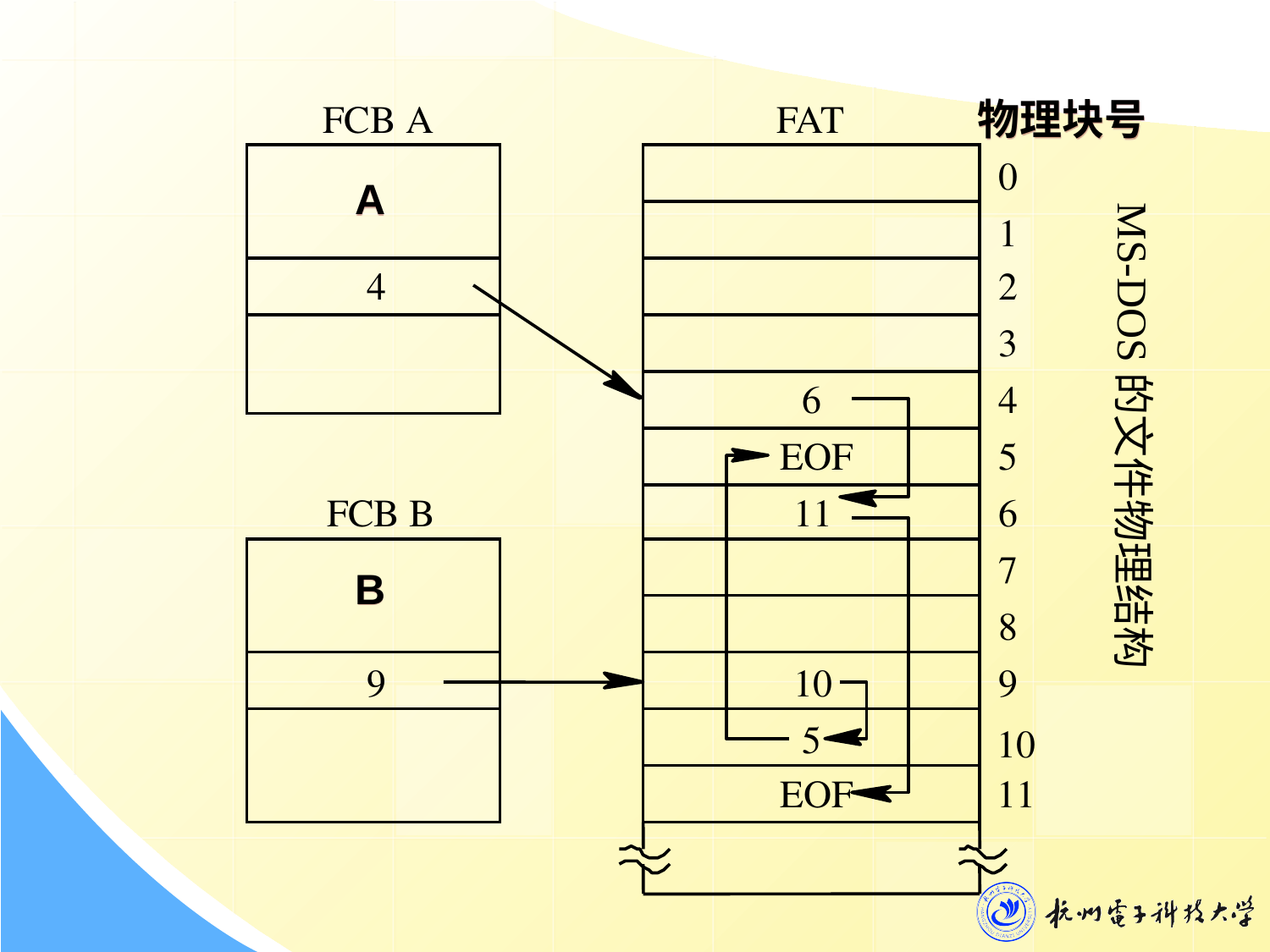

物理块号
FCB A
FAT

0
    A
MS-DOS的文件物理结构

1

4
2

3

6
4

EOF
5

FCB B
11
6

7
    B

8

9
10
9

5
10

EOF
11